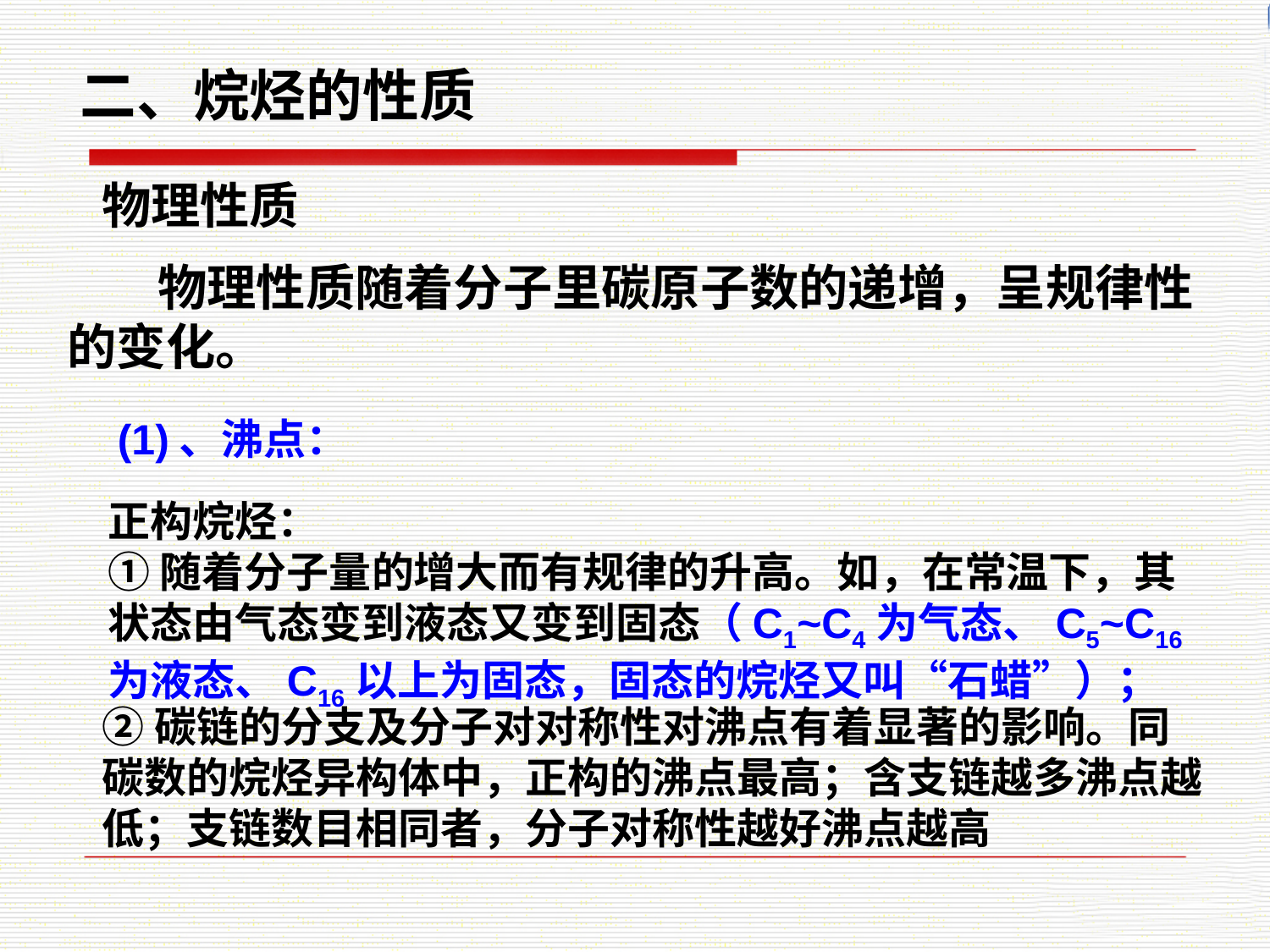

二、烷烃的性质
物理性质
       物理性质随着分子里碳原子数的递增，呈规律性的变化。
(1)、沸点：
正构烷烃：
①随着分子量的增大而有规律的升高。如，在常温下，其状态由气态变到液态又变到固态（C1~C4为气态、C5~C16为液态、C16以上为固态，固态的烷烃又叫“石蜡”）；
②碳链的分支及分子对对称性对沸点有着显著的影响。同碳数的烷烃异构体中，正构的沸点最高；含支链越多沸点越低；支链数目相同者，分子对称性越好沸点越高